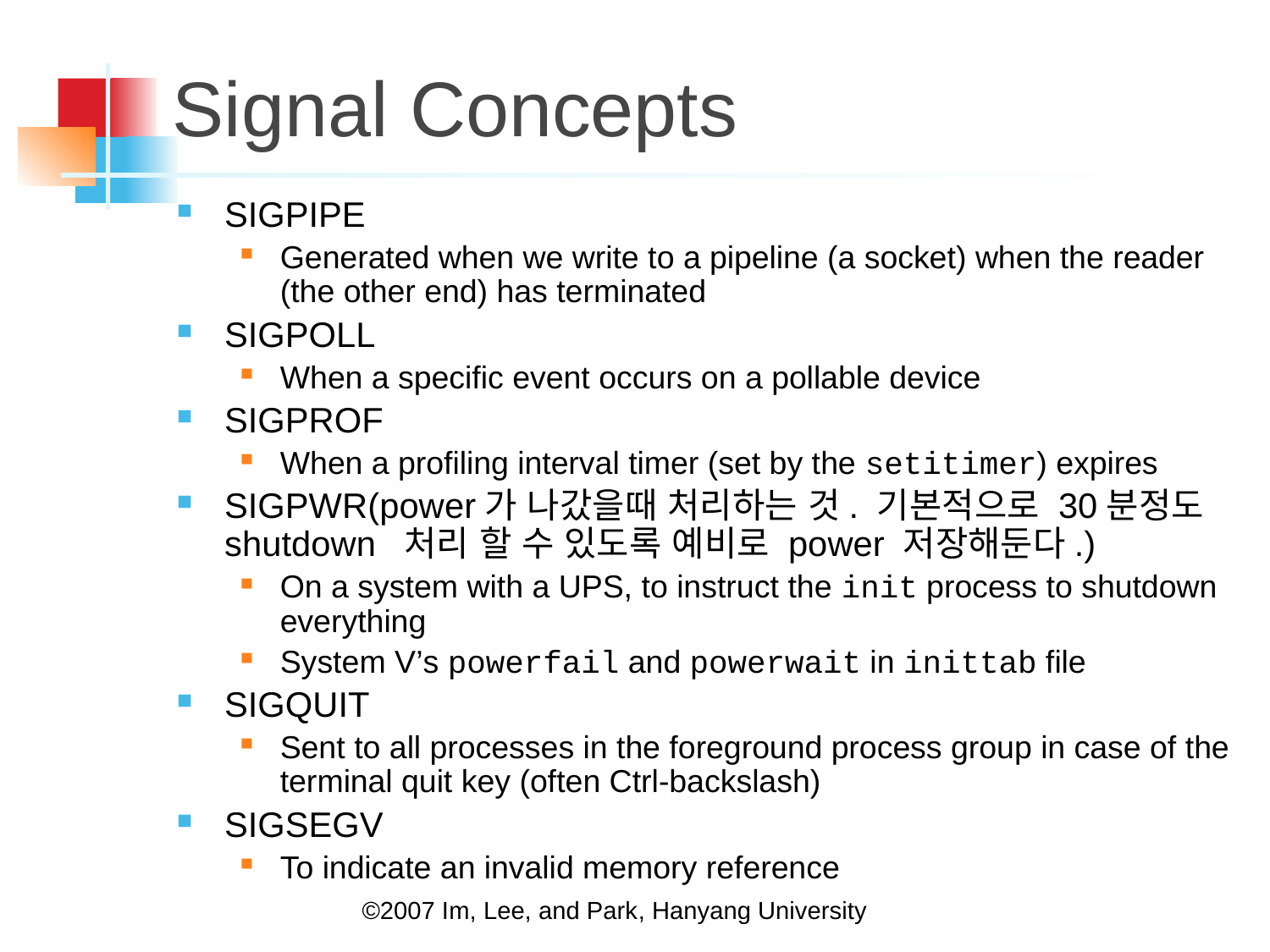

# Signal Concepts
SIGPIPE
Generated when we write to a pipeline (a socket) when the reader (the other end) has terminated
SIGPOLL
When a specific event occurs on a pollable device
SIGPROF
When a profiling interval timer (set by the setitimer) expires
SIGPWR(power가 나갔을때 처리하는 것. 기본적으로 30분정도  shutdown  처리 할 수 있도록 예비로 power 저장해둔다.)
On a system with a UPS, to instruct the init process to shutdown everything
System V’s powerfail and powerwait in inittab file
SIGQUIT
Sent to all processes in the foreground process group in case of the terminal quit key (often Ctrl-backslash)
SIGSEGV
To indicate an invalid memory reference
©2007 Im, Lee, and Park, Hanyang University